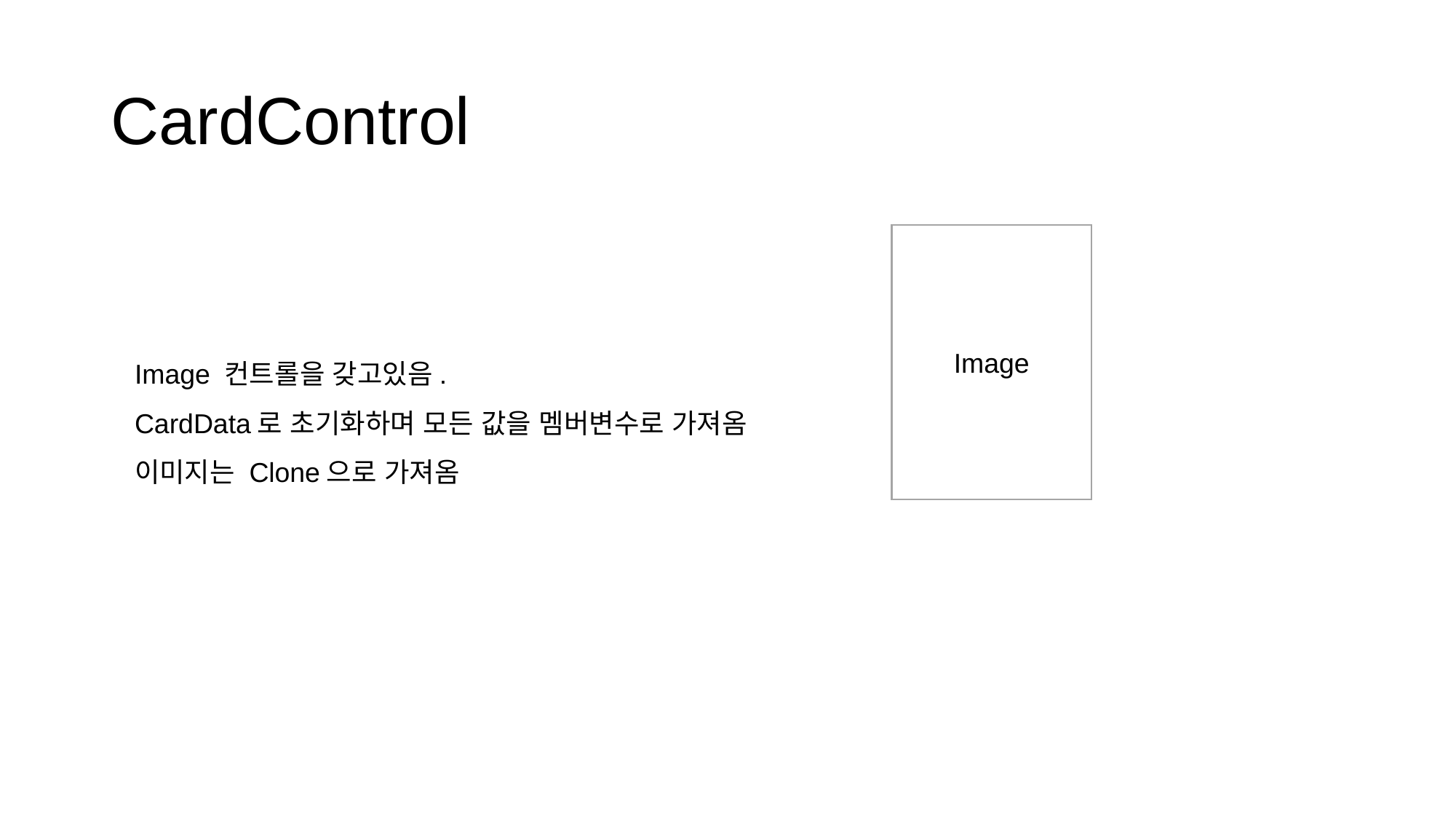

# CardControl
Image
Image 컨트롤을 갖고있음.
CardData로 초기화하며 모든 값을 멤버변수로 가져옴
이미지는 Clone으로 가져옴